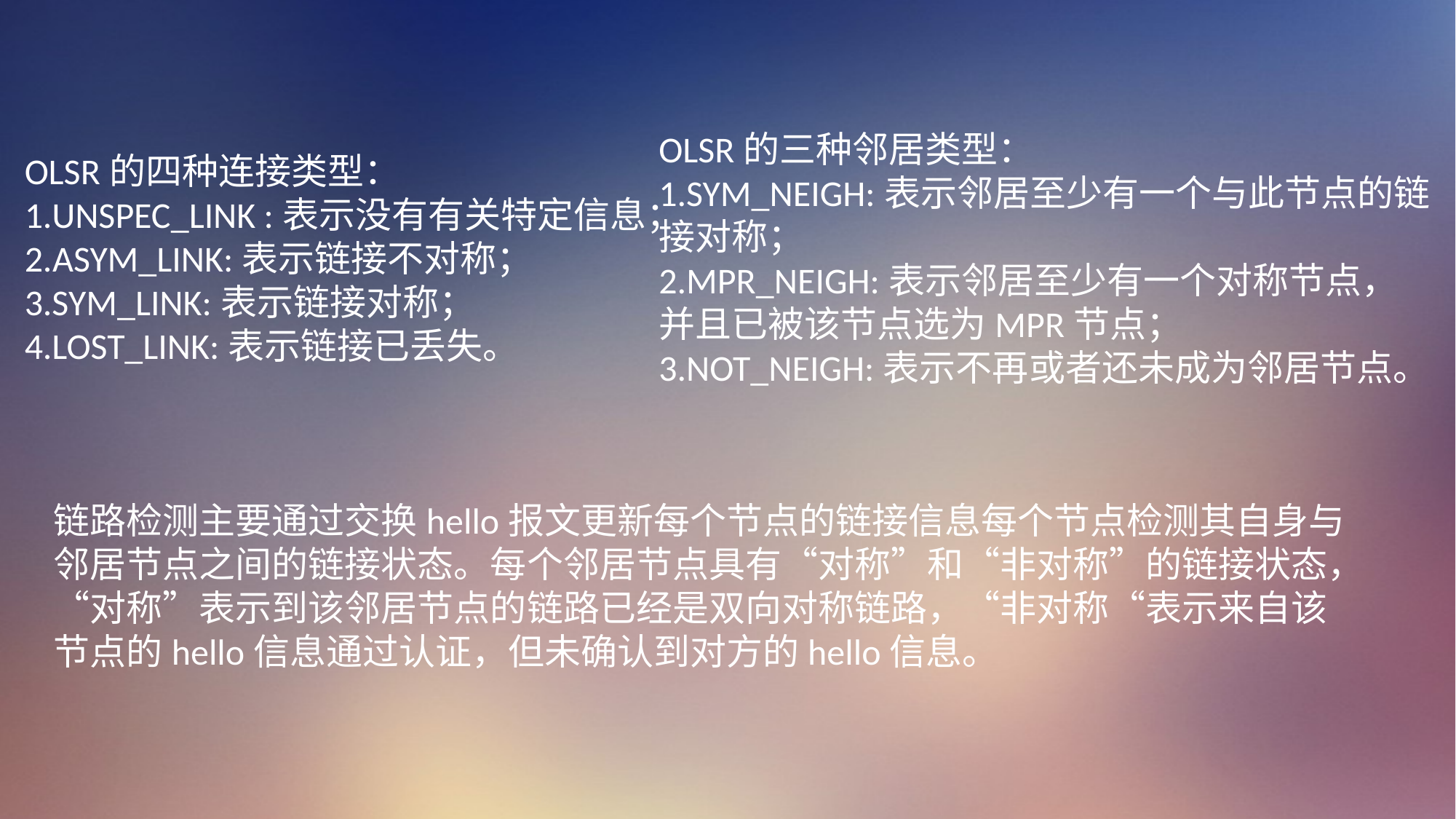

OLSR的三种邻居类型：
1.SYM_NEIGH:表示邻居至少有一个与此节点的链接对称；
2.MPR_NEIGH:表示邻居至少有一个对称节点，并且已被该节点选为MPR节点；
3.NOT_NEIGH:表示不再或者还未成为邻居节点。

OLSR的四种连接类型：
1.UNSPEC_LINK :表示没有有关特定信息；
2.ASYM_LINK:表示链接不对称；
3.SYM_LINK:表示链接对称；
4.LOST_LINK:表示链接已丢失。

链路检测主要通过交换hello报文更新每个节点的链接信息每个节点检测其自身与邻居节点之间的链接状态。每个邻居节点具有“对称”和“非对称”的链接状态，“对称”表示到该邻居节点的链路已经是双向对称链路，“非对称“表示来自该节点的hello信息通过认证，但未确认到对方的hello信息。